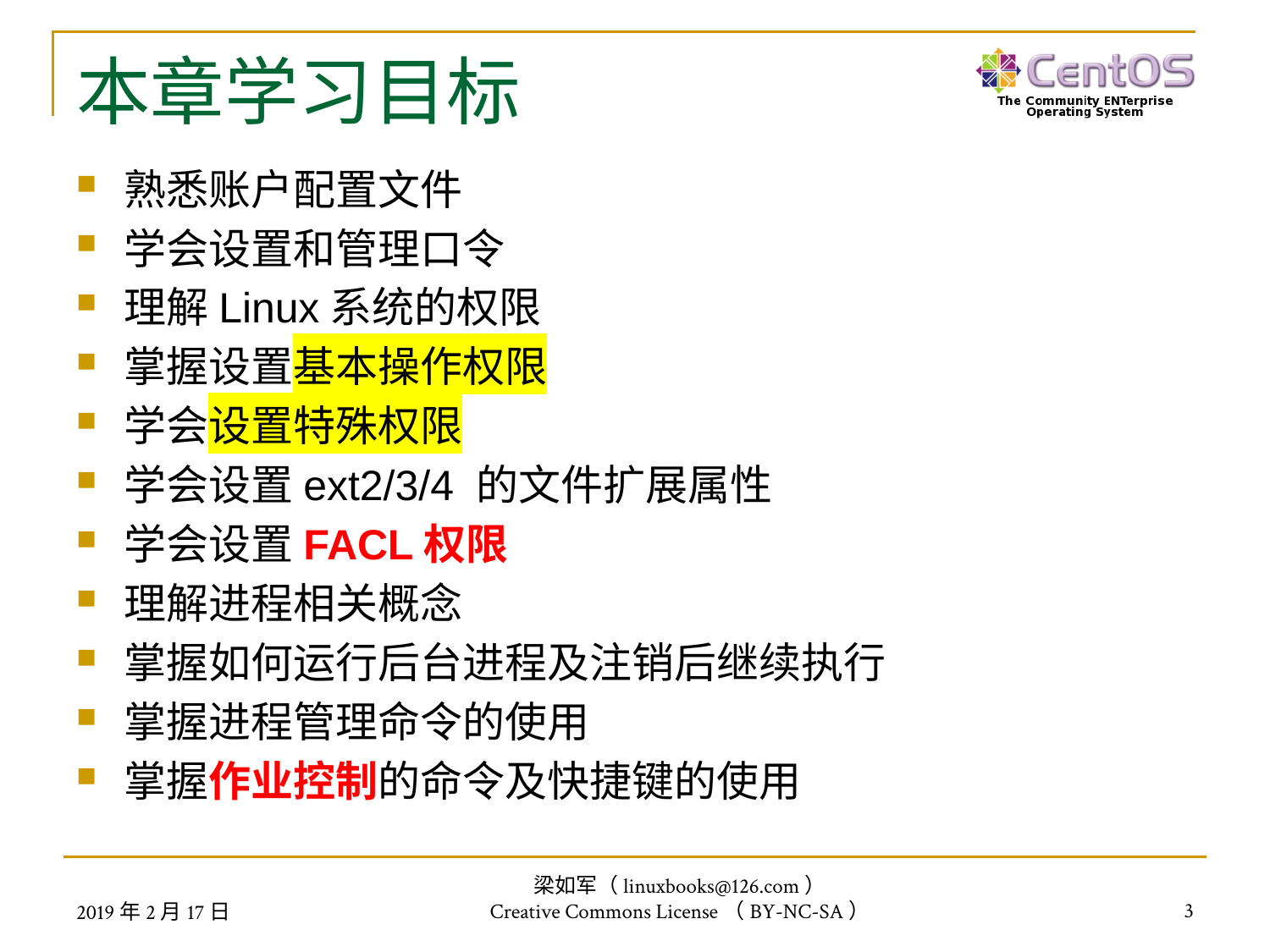

# 本章学习目标
熟悉账户配置文件
学会设置和管理口令
理解Linux系统的权限
掌握设置基本操作权限
学会设置特殊权限
学会设置ext2/3/4 的文件扩展属性
学会设置FACL权限
理解进程相关概念
掌握如何运行后台进程及注销后继续执行
掌握进程管理命令的使用
掌握作业控制的命令及快捷键的使用

梁如军（linuxbooks@126.com）
Creative Commons License（BY-NC-SA）
2019年2月17日
3